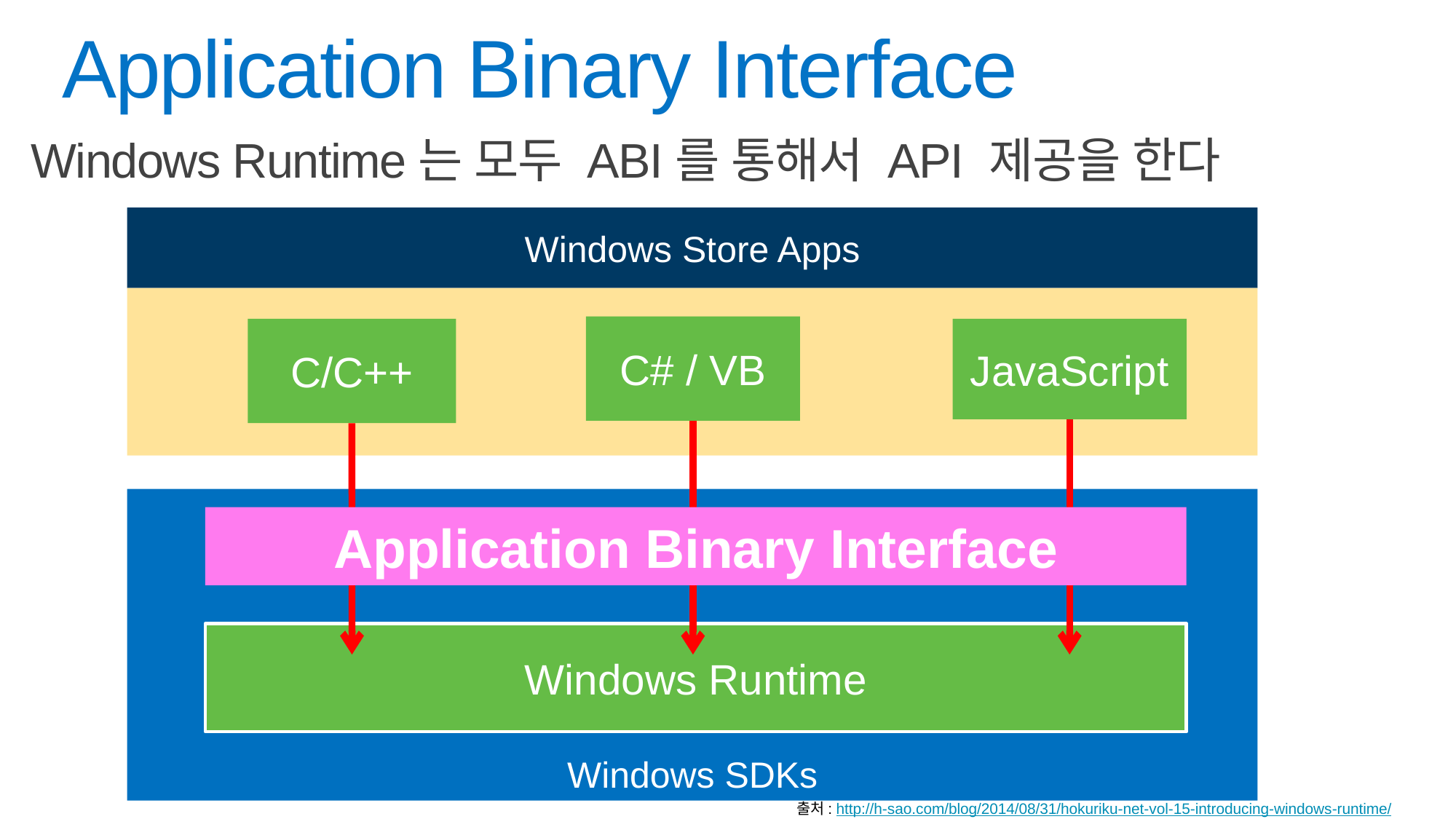

# Application Binary Interface
Windows Runtime는 모두 ABI를 통해서 API 제공을 한다
Windows Store Apps

C# / VB
C/C++
JavaScript
Windows SDKs
Application Binary Interface
Windows Runtime
출처: http://h-sao.com/blog/2014/08/31/hokuriku-net-vol-15-introducing-windows-runtime/